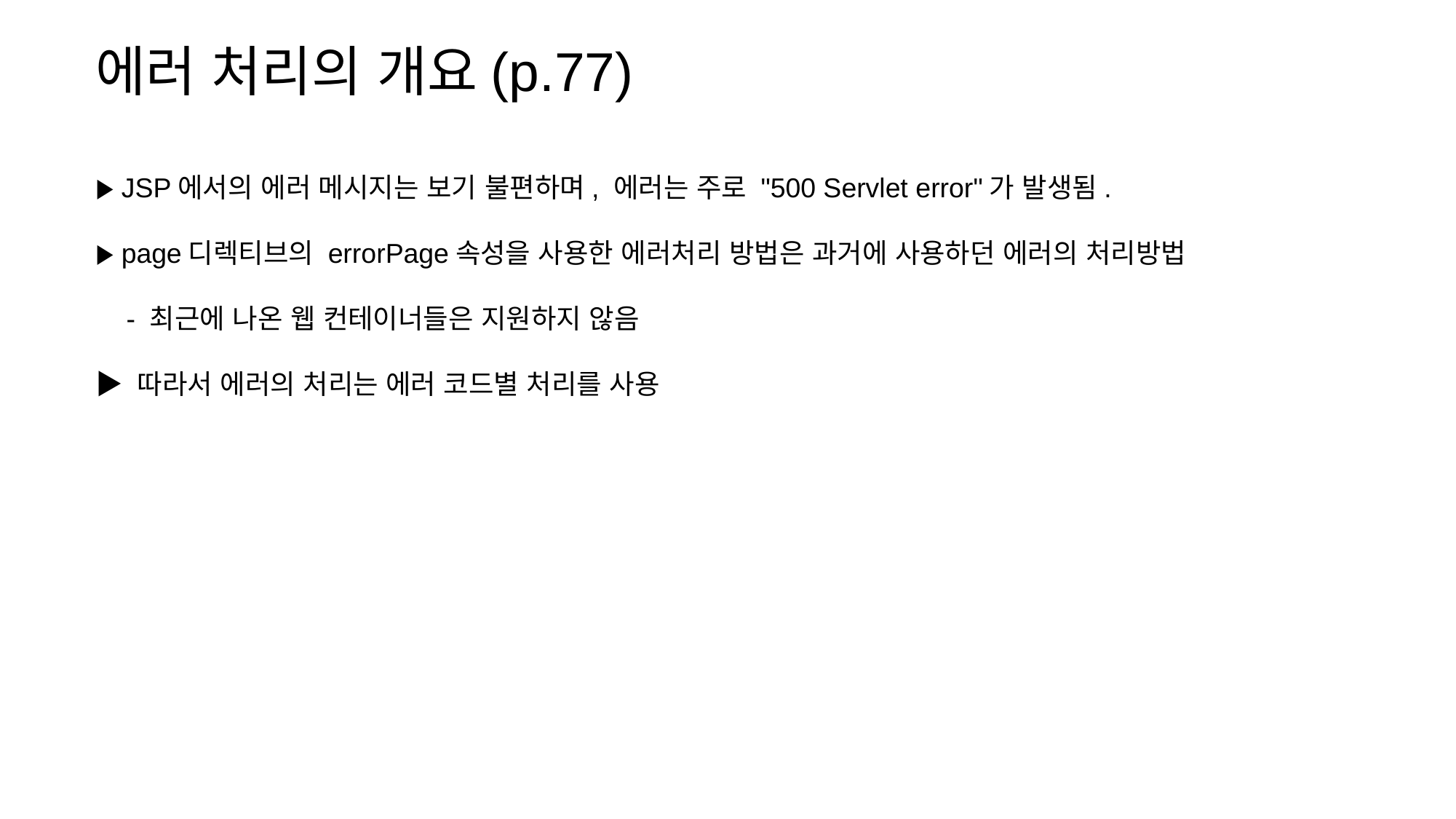

에러 처리의 개요(p.77)
▶ JSP에서의 에러 메시지는 보기 불편하며, 에러는 주로 "500 Servlet error"가 발생됨.
▶ page디렉티브의 errorPage속성을 사용한 에러처리 방법은 과거에 사용하던 에러의 처리방법
    - 최근에 나온 웹 컨테이너들은 지원하지 않음
▶ 따라서 에러의 처리는 에러 코드별 처리를 사용